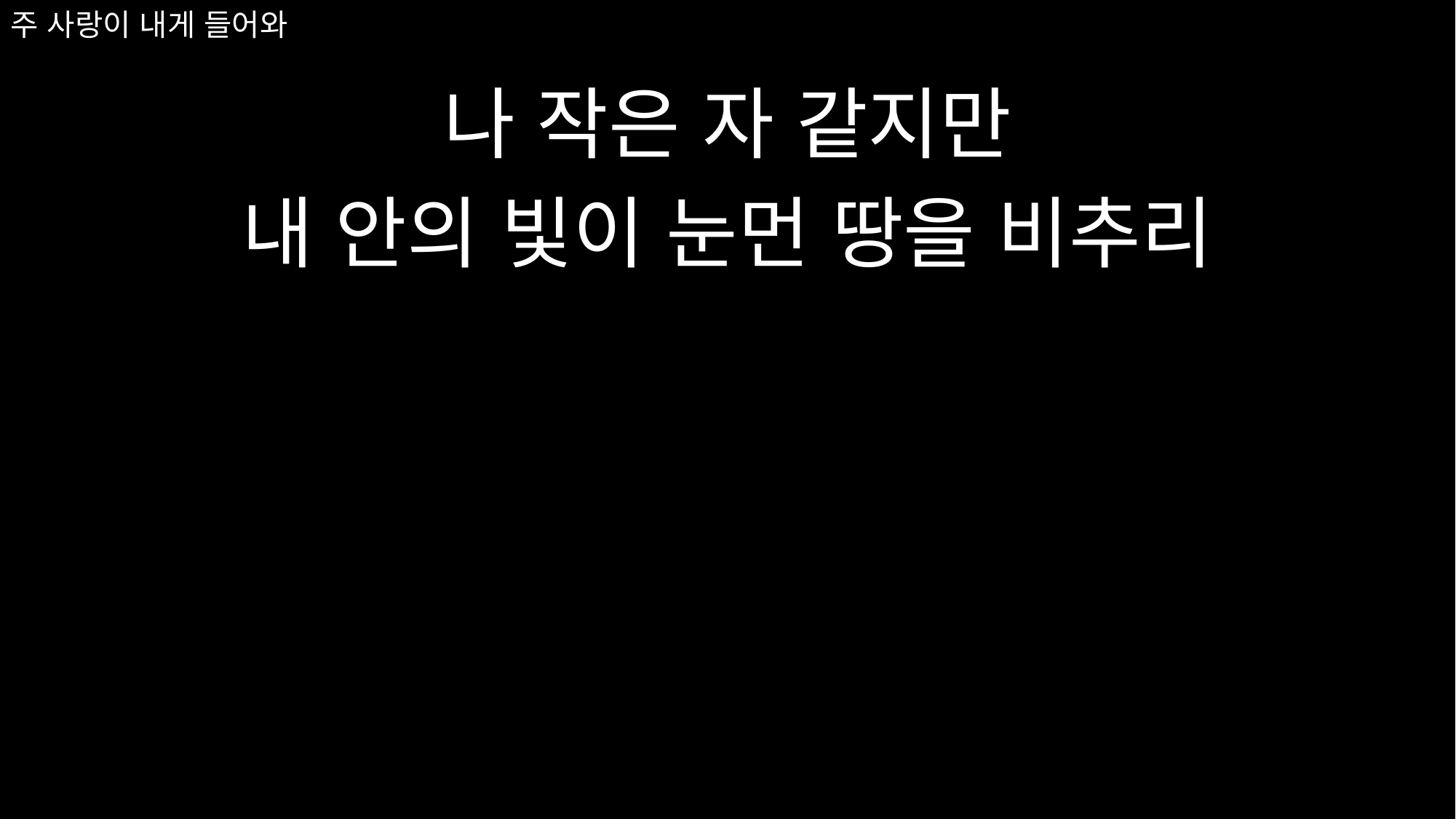

# 주 사랑이 내게 들어와
나 작은 자 같지만
내 안의 빛이 눈먼 땅을 비추리